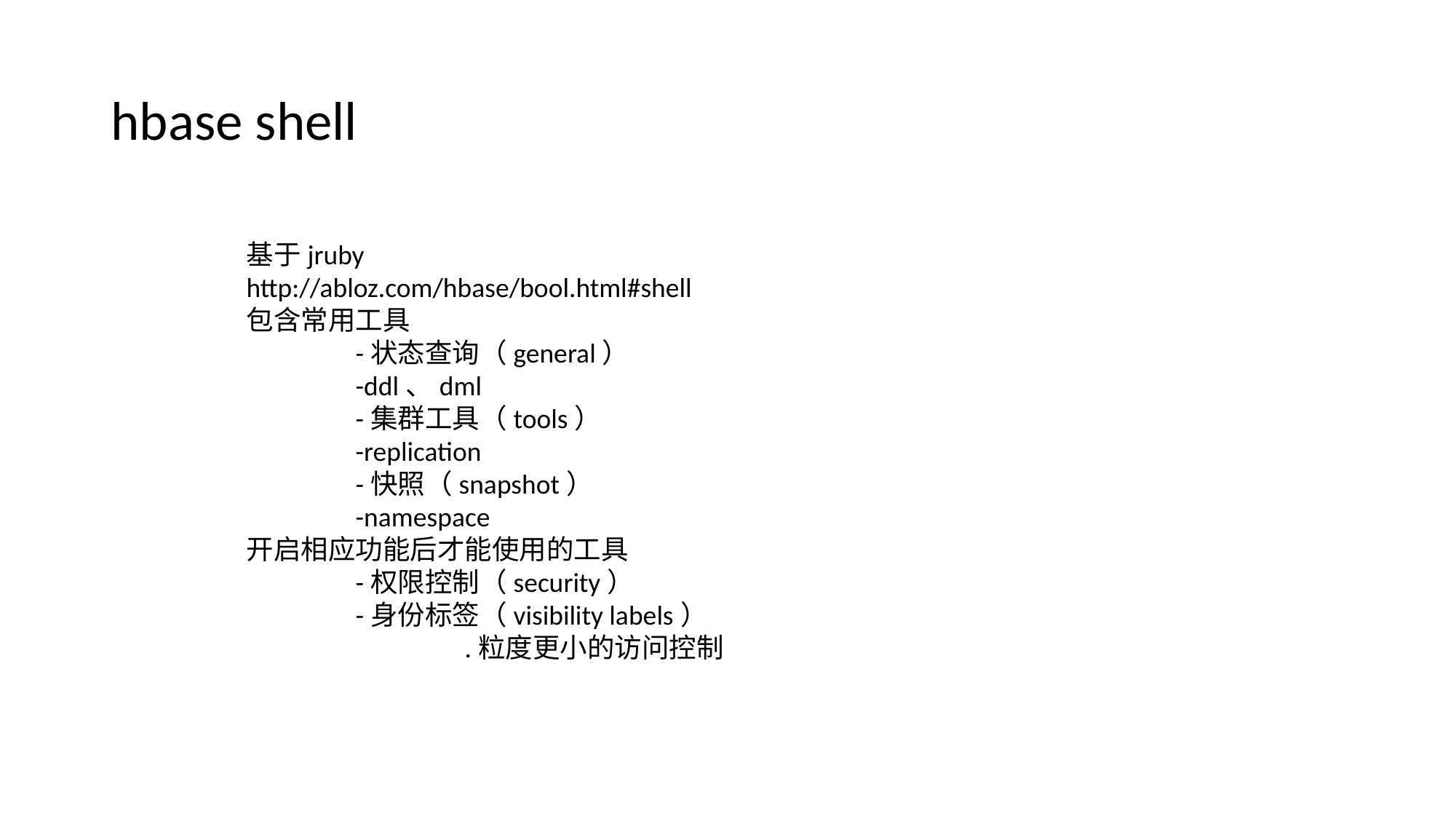

# hbase shell
基于jruby
http://abloz.com/hbase/bool.html#shell
包含常用工具
	-状态查询（general）
	-ddl、dml
	-集群工具（tools）
	-replication
	-快照（snapshot）
	-namespace
开启相应功能后才能使用的工具
	-权限控制（security）
	-身份标签（visibility labels）
		.粒度更小的访问控制